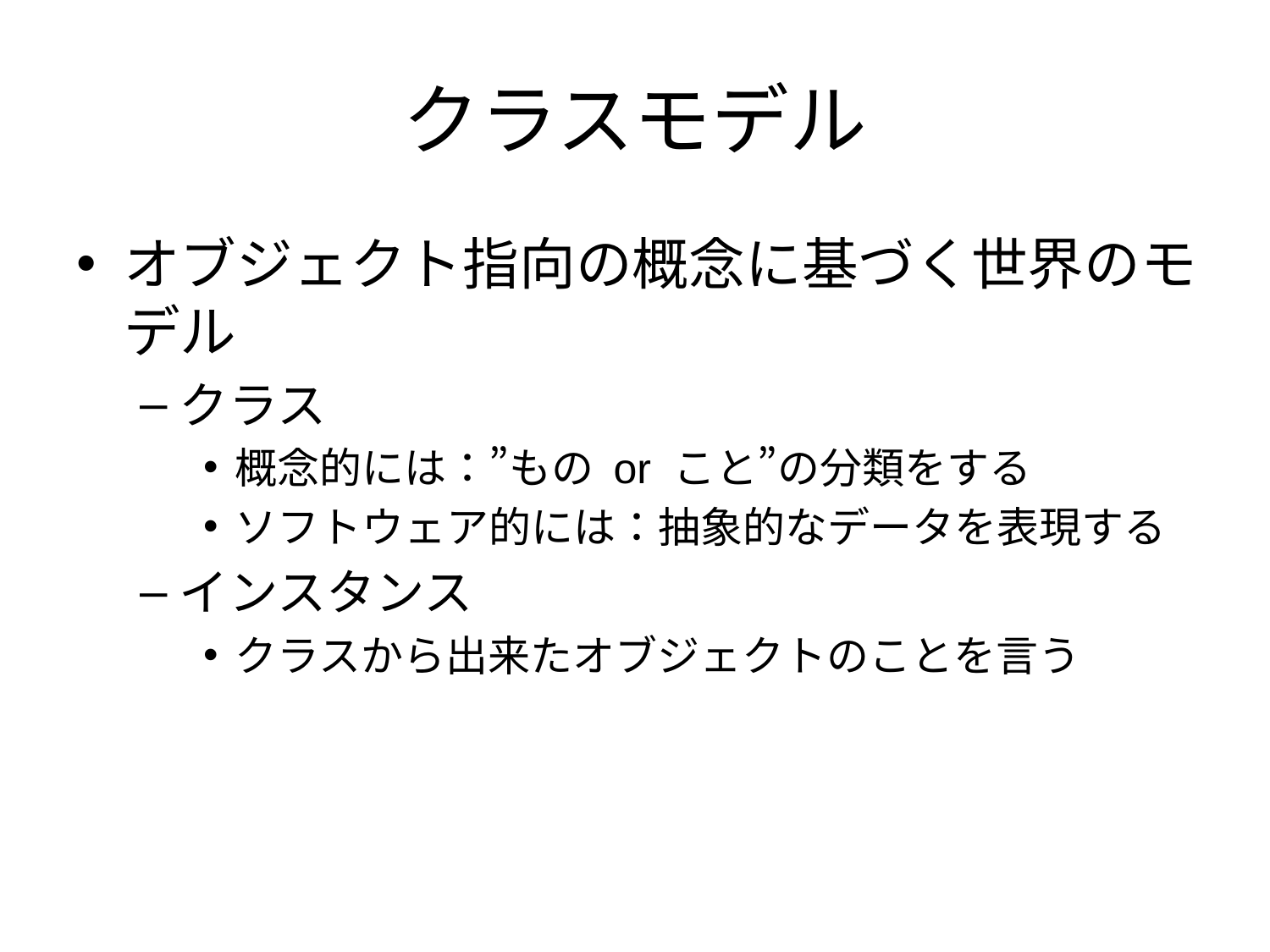

クラスモデル
オブジェクト指向の概念に基づく世界のモデル
クラス
概念的には：”もの or こと”の分類をする
ソフトウェア的には：抽象的なデータを表現する
インスタンス
クラスから出来たオブジェクトのことを言う